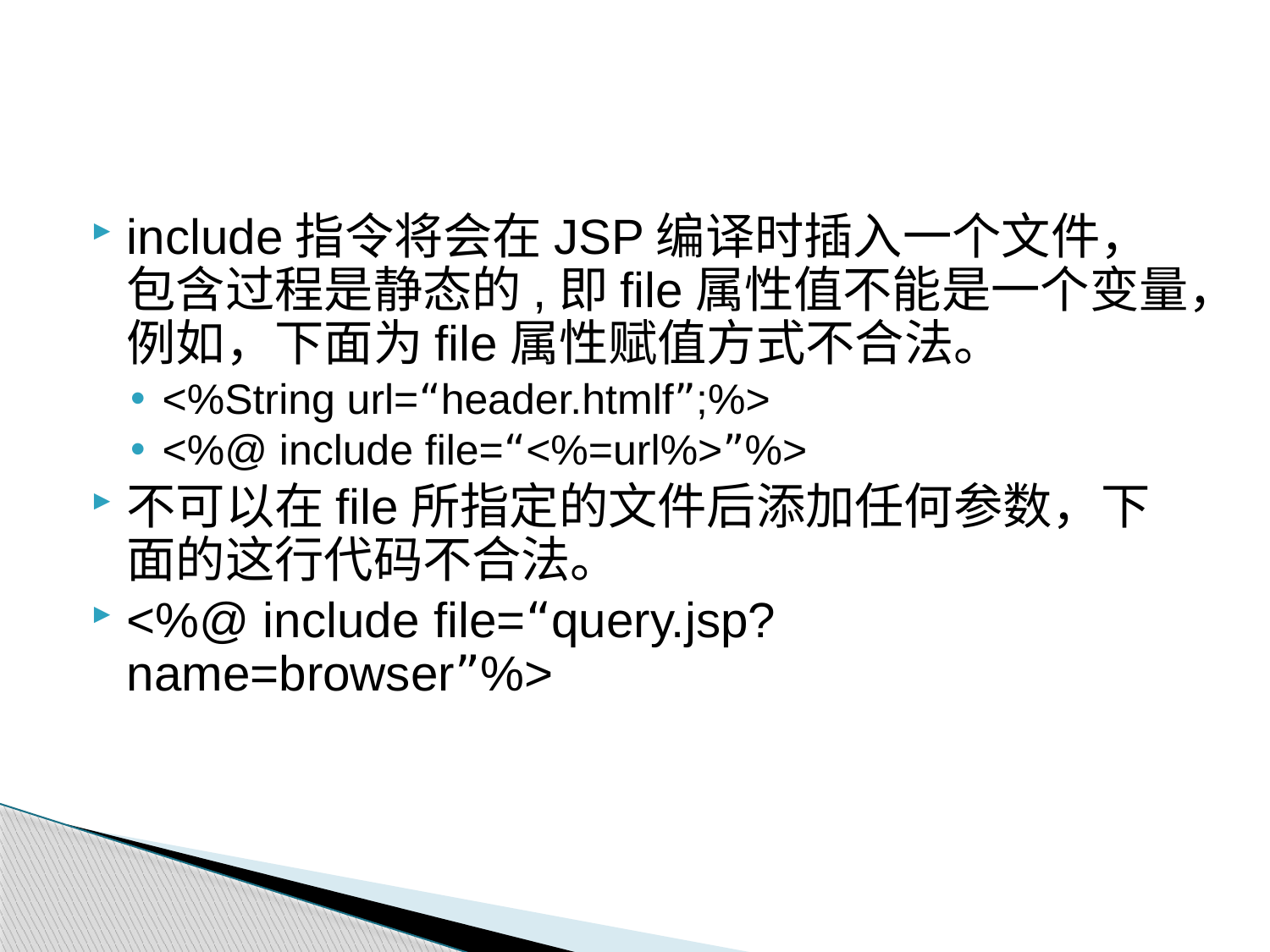

include指令将会在JSP编译时插入一个文件，包含过程是静态的,即file属性值不能是一个变量，例如，下面为file属性赋值方式不合法。
<%String url=“header.htmlf”;%>
<%@ include file=“<%=url%>”%>
不可以在file所指定的文件后添加任何参数，下面的这行代码不合法。
<%@ include file=“query.jsp?name=browser”%>